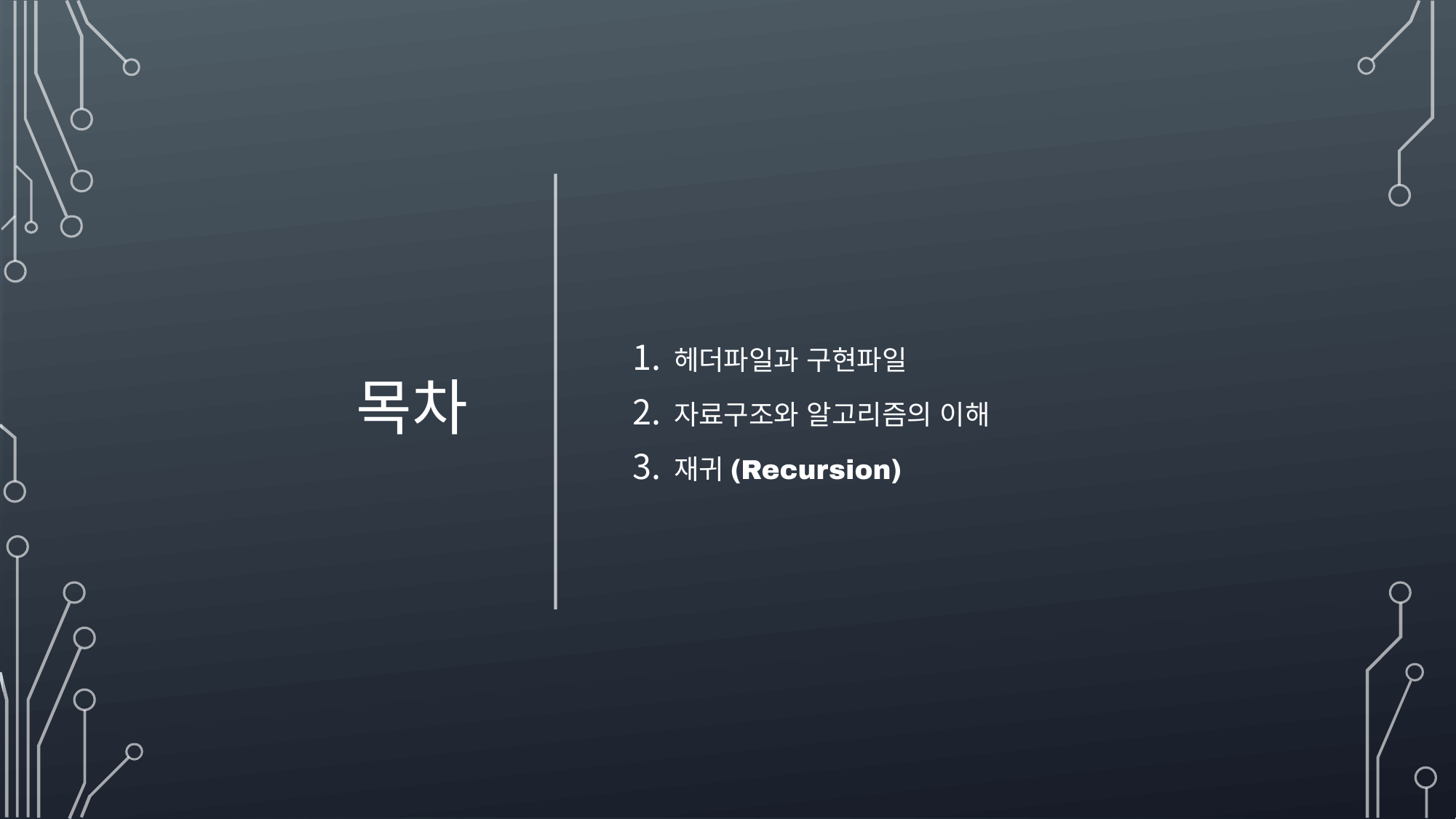

# 목차
헤더파일과 구현파일
자료구조와 알고리즘의 이해
재귀(Recursion)